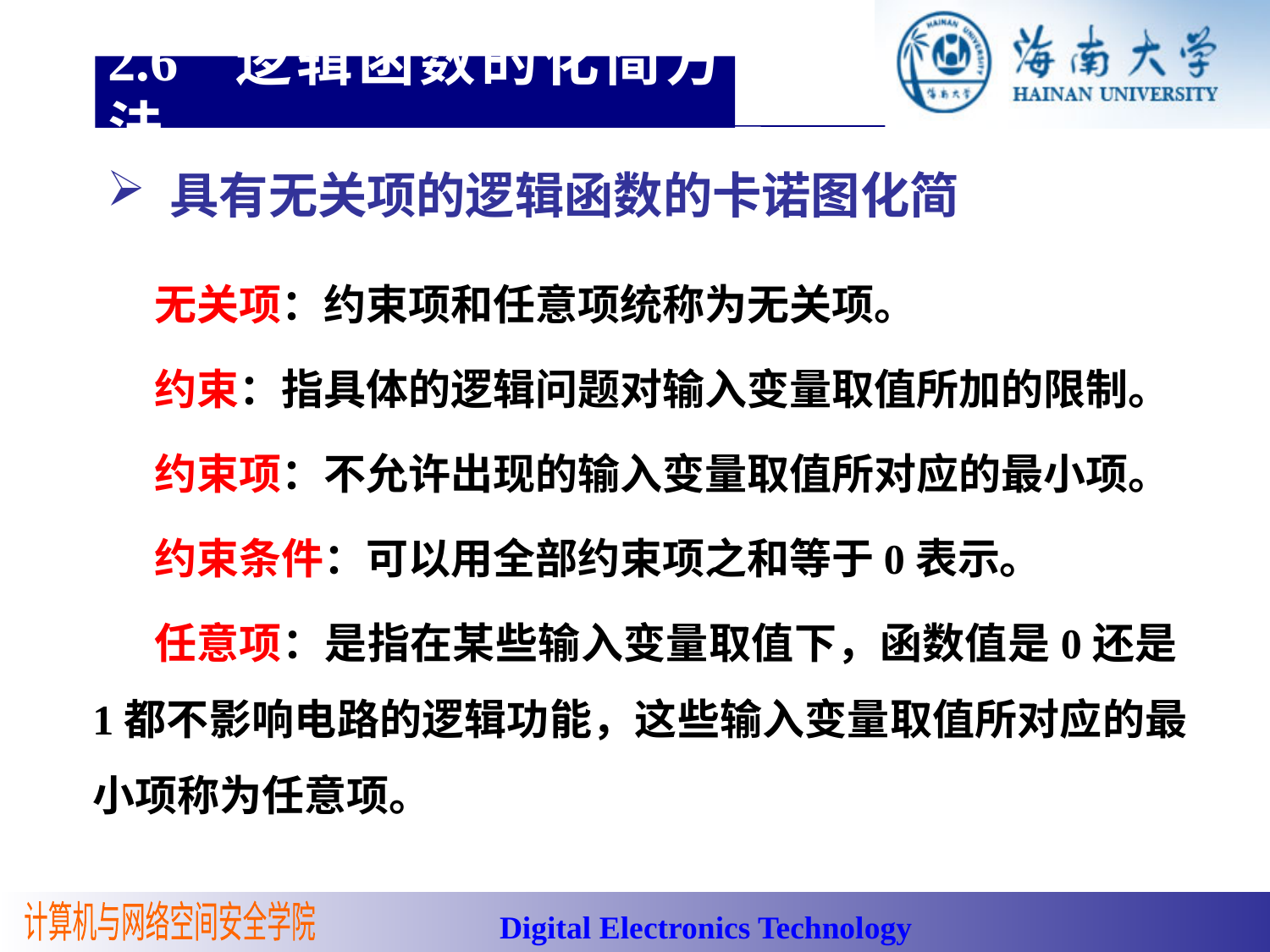

2.6  逻辑函数的化简方法

 具有无关项的逻辑函数的卡诺图化简
无关项：约束项和任意项统称为无关项。
约束：指具体的逻辑问题对输入变量取值所加的限制。
约束项：不允许出现的输入变量取值所对应的最小项。
约束条件：可以用全部约束项之和等于0表示。
任意项：是指在某些输入变量取值下，函数值是0还是1都不影响电路的逻辑功能，这些输入变量取值所对应的最小项称为任意项。